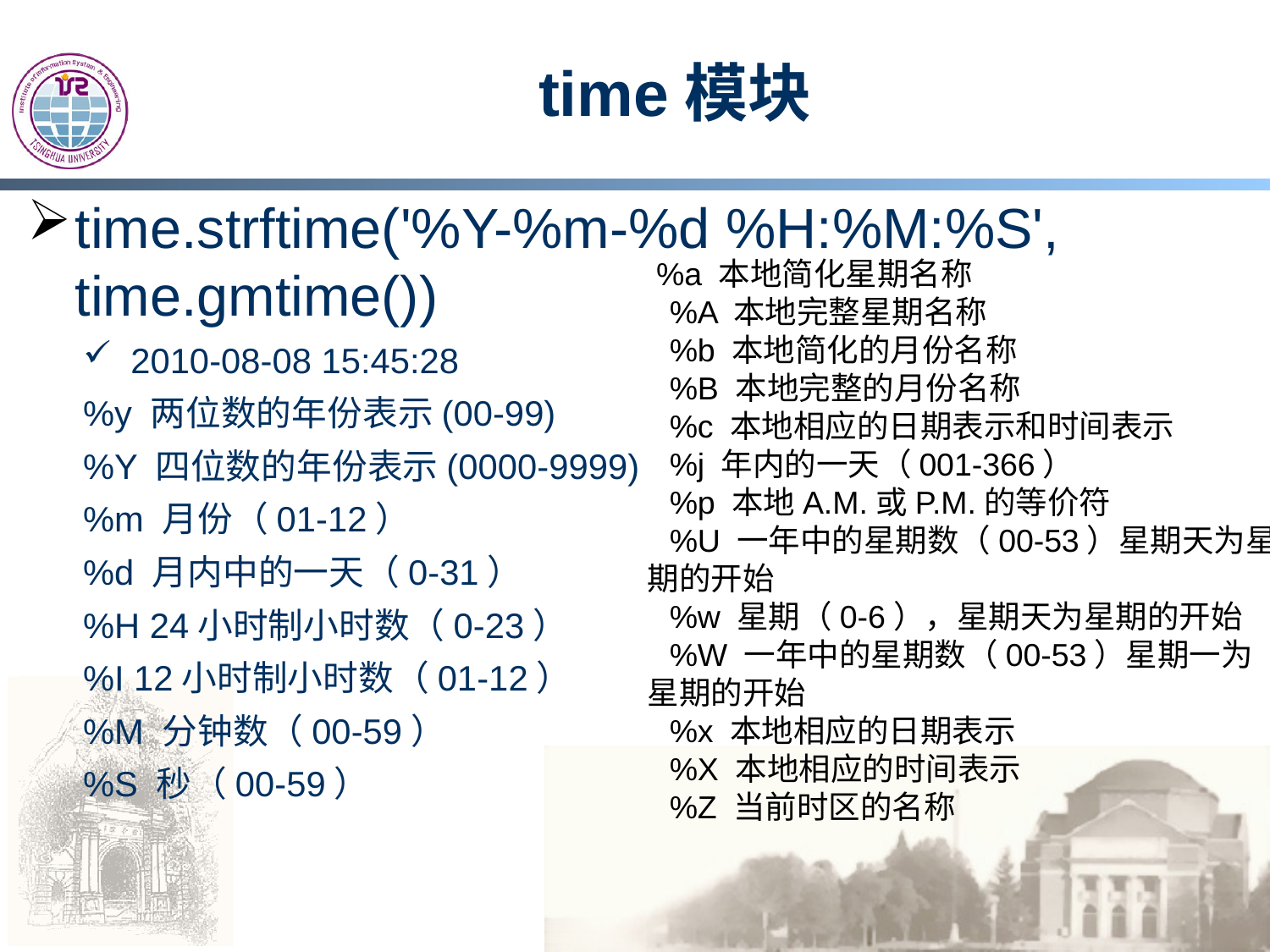

# time模块
time.strftime('%Y-%m-%d %H:%M:%S', time.gmtime())
2010-08-08 15:45:28
%y 两位数的年份表示(00-99)
%Y 四位数的年份表示(0000-9999)
%m 月份（01-12）
%d 月内中的一天（0-31）
%H 24小时制小时数（0-23）
%I 12小时制小时数（01-12）
%M 分钟数（00-59）
%S 秒（00-59）
 %a 本地简化星期名称
  %A 本地完整星期名称
  %b 本地简化的月份名称
  %B 本地完整的月份名称
  %c 本地相应的日期表示和时间表示
  %j 年内的一天（001-366）
  %p 本地A.M.或P.M.的等价符
  %U 一年中的星期数（00-53）星期天为星期的开始
  %w 星期（0-6），星期天为星期的开始
  %W 一年中的星期数（00-53）星期一为星期的开始
  %x 本地相应的日期表示
  %X 本地相应的时间表示
  %Z 当前时区的名称